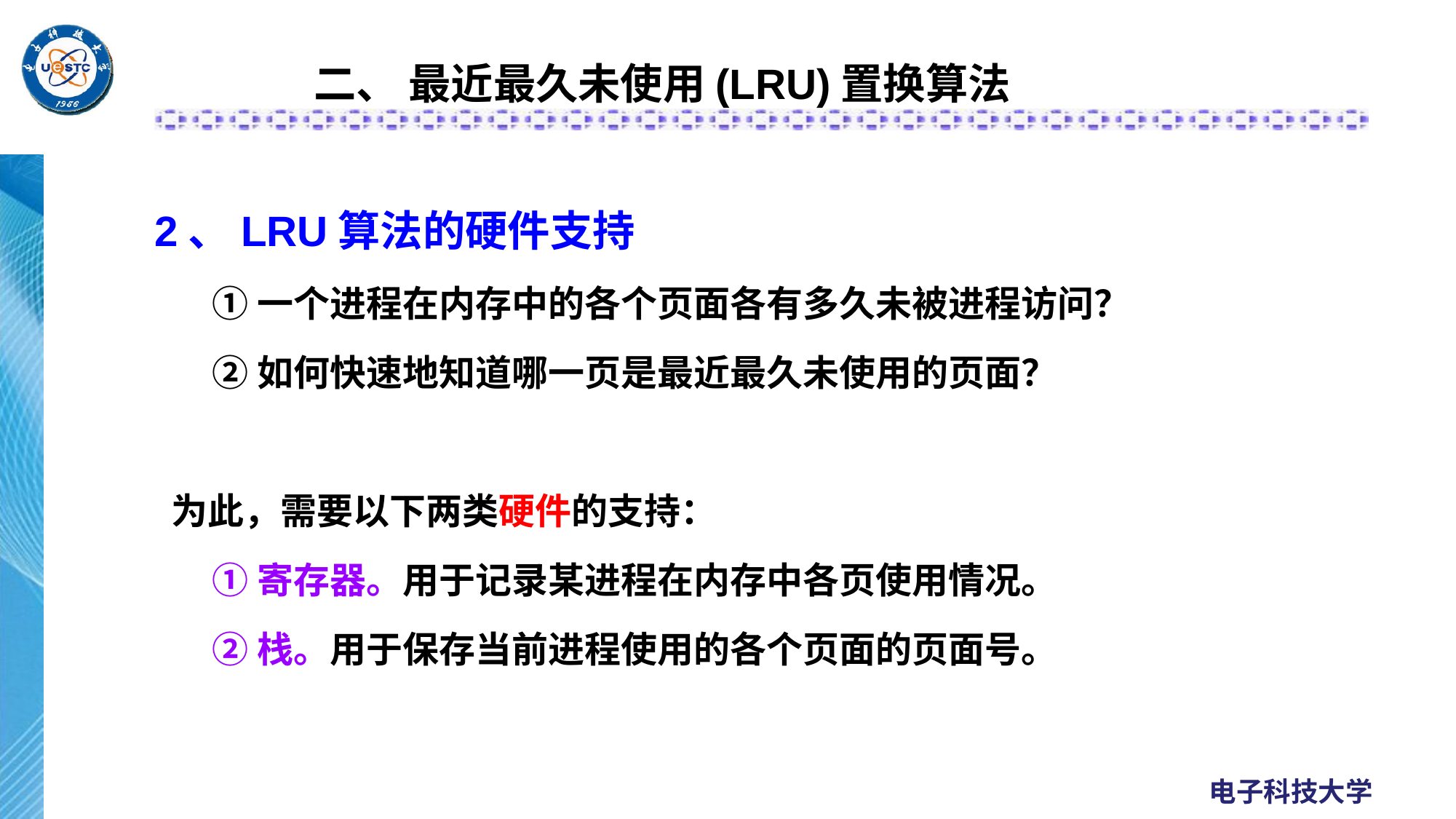

二、 最近最久未使用(LRU)置换算法
2、LRU算法的硬件支持
       ①一个进程在内存中的各个页面各有多久未被进程访问？
       ②如何快速地知道哪一页是最近最久未使用的页面？

 为此，需要以下两类硬件的支持：
       ①寄存器。用于记录某进程在内存中各页使用情况。
       ②栈。用于保存当前进程使用的各个页面的页面号。